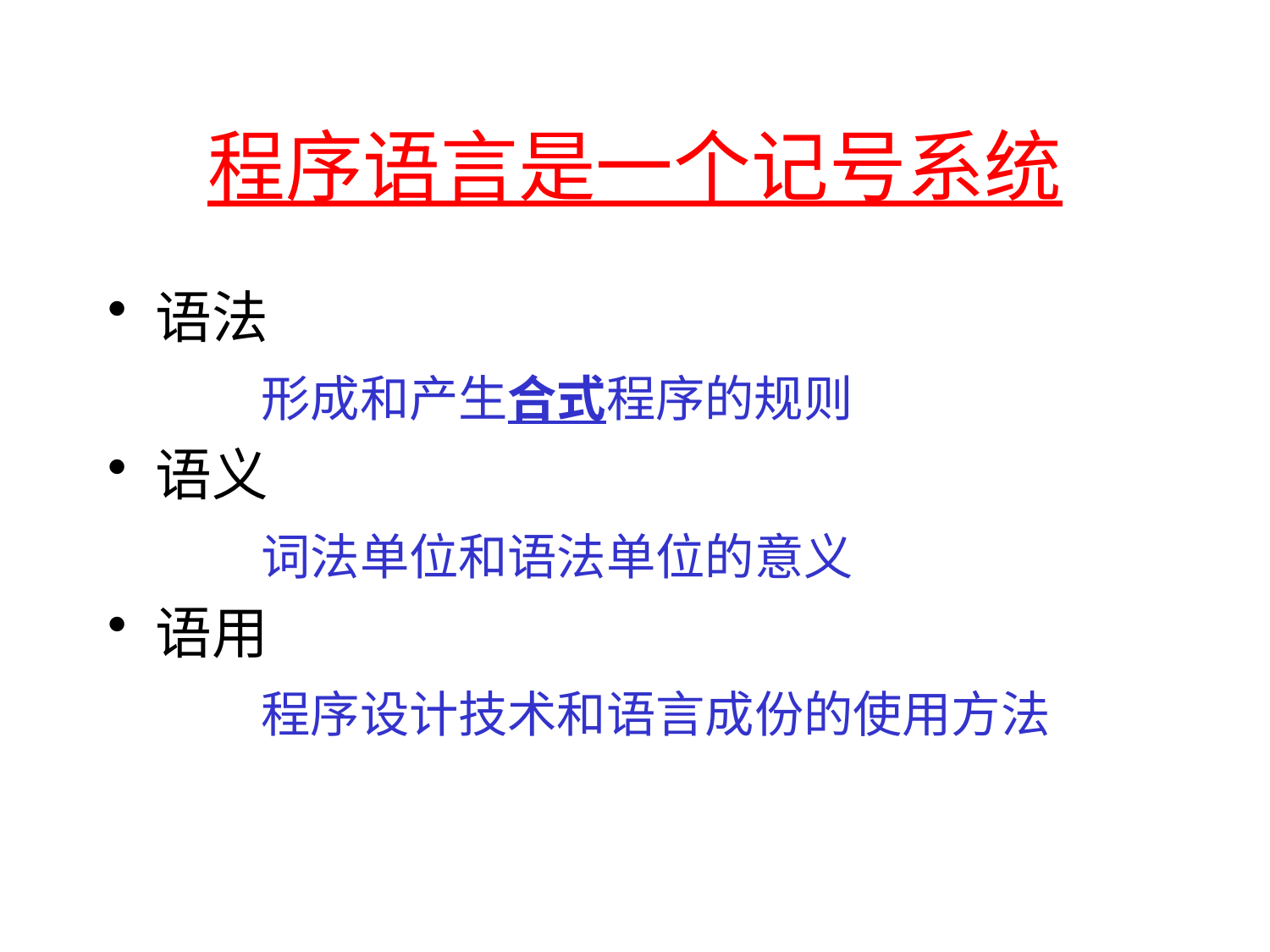

# 程序语言是一个记号系统
语法
           形成和产生合式程序的规则
语义
           词法单位和语法单位的意义
语用
           程序设计技术和语言成份的使用方法